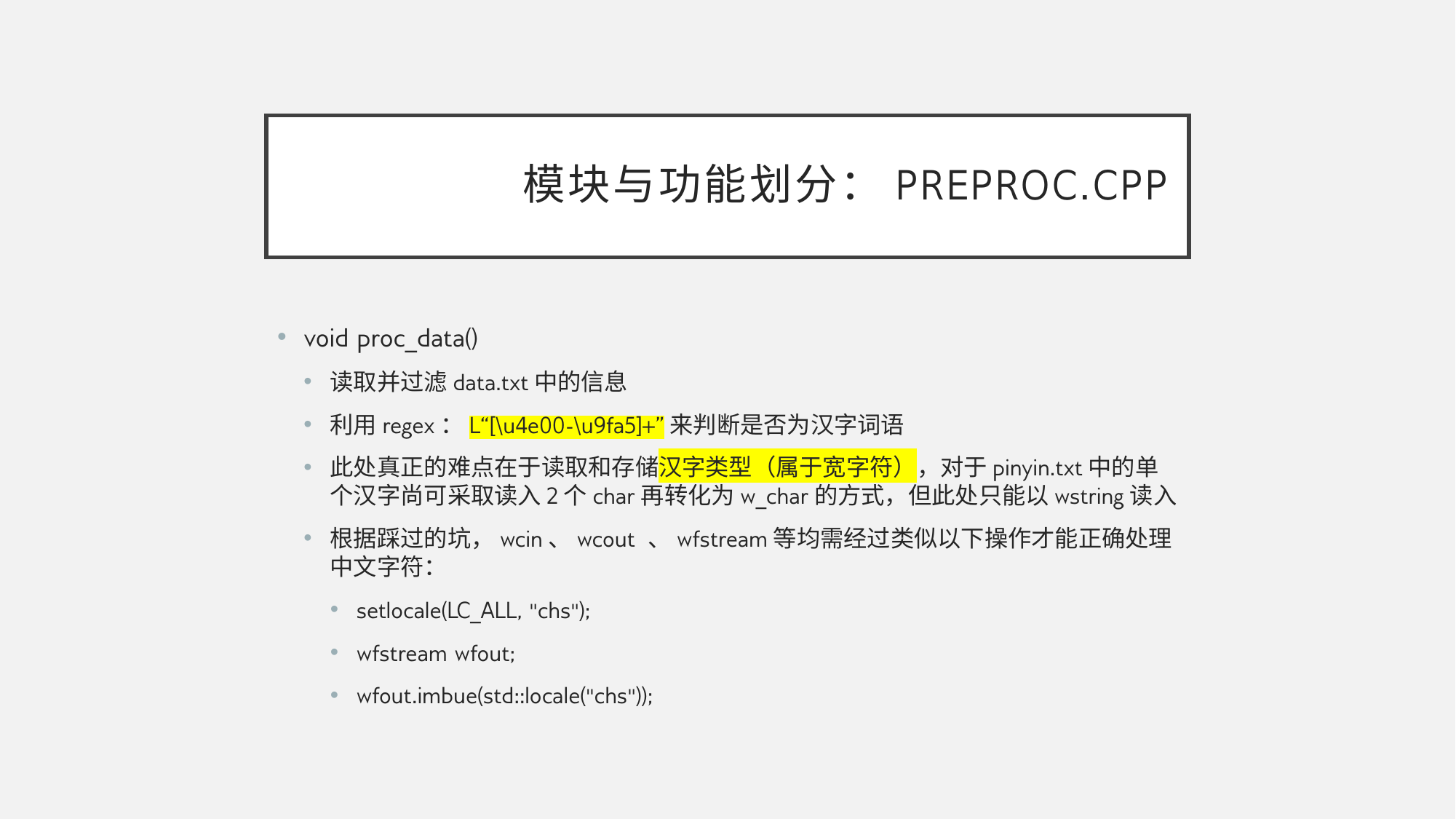

# 模块与功能划分：preproc.cpp
void proc_data()
读取并过滤data.txt中的信息
利用regex：L“[\u4e00-\u9fa5]+”来判断是否为汉字词语
此处真正的难点在于读取和存储汉字类型（属于宽字符），对于pinyin.txt中的单个汉字尚可采取读入2个char再转化为w_char的方式，但此处只能以wstring读入
根据踩过的坑，wcin、wcout 、wfstream等均需经过类似以下操作才能正确处理中文字符：
setlocale(LC_ALL, "chs");
wfstream wfout;
wfout.imbue(std::locale("chs"));